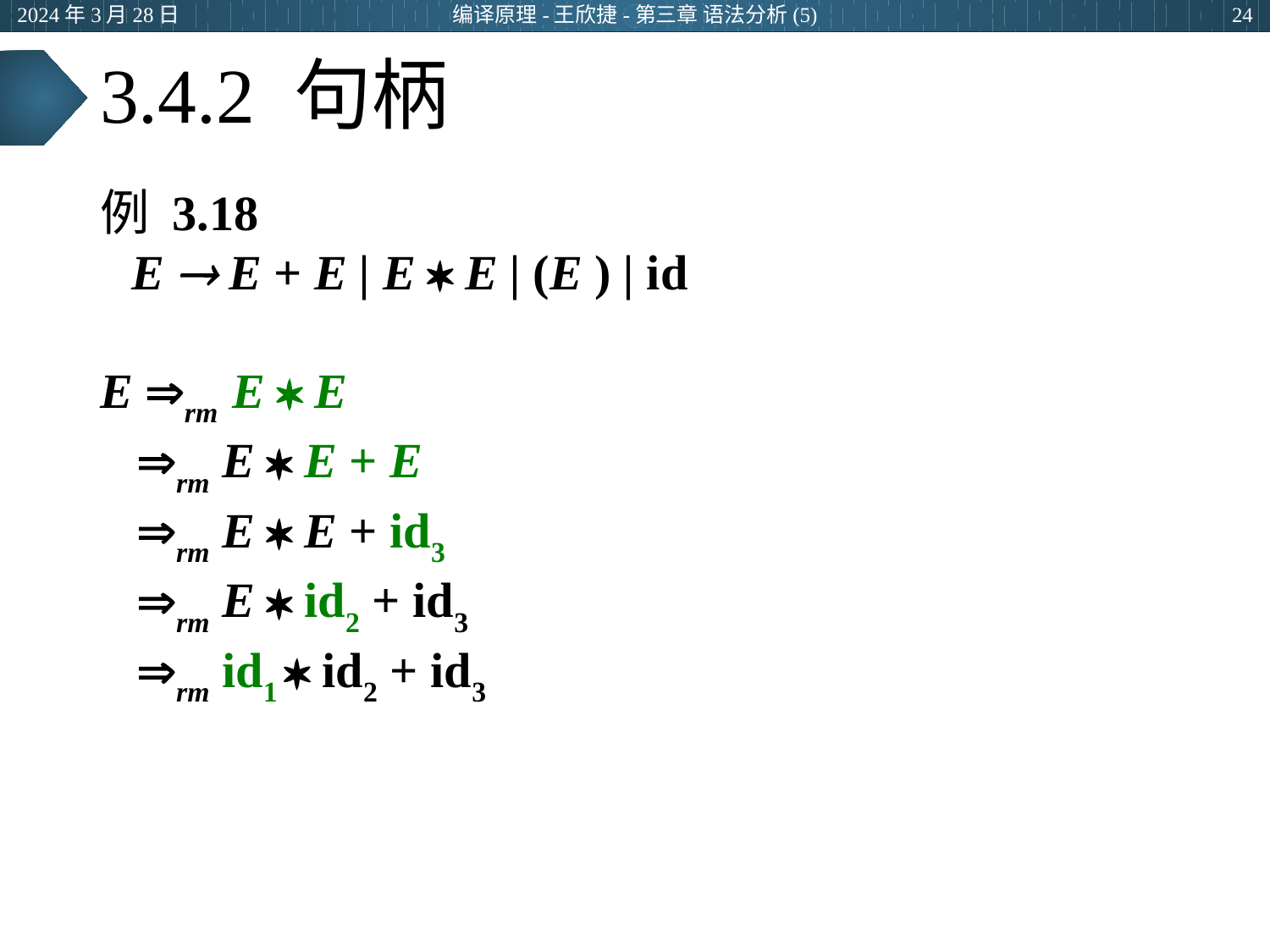

2024年3月28日
编译原理-王欣捷-第三章 语法分析(5)
24
# 3.4.2 句柄
例 3.18
	E → E + E | E ∗ E | (E ) | id

E ⇒rm  E ∗ E
   ⇒rm E ∗ E + E
   ⇒rm E ∗ E + id3
   ⇒rm E ∗ id2 + id3
   ⇒rm id1 ∗ id2 + id3